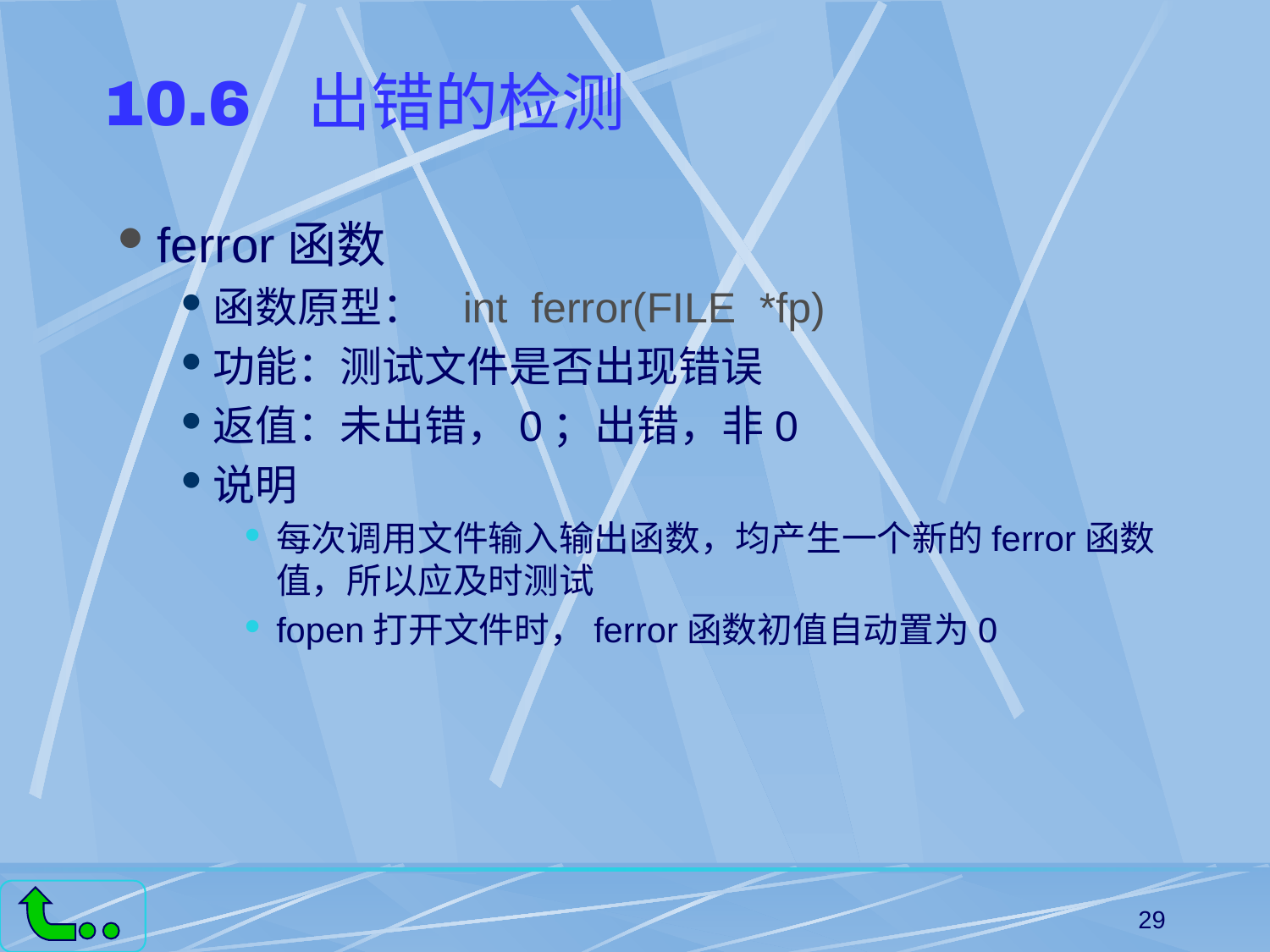

ferror函数
函数原型：   int  ferror(FILE  *fp)
功能：测试文件是否出现错误
返值：未出错，0；出错，非0
说明
每次调用文件输入输出函数，均产生一个新的ferror函数值，所以应及时测试
fopen打开文件时，ferror函数初值自动置为0
# 10.6  出错的检测
29